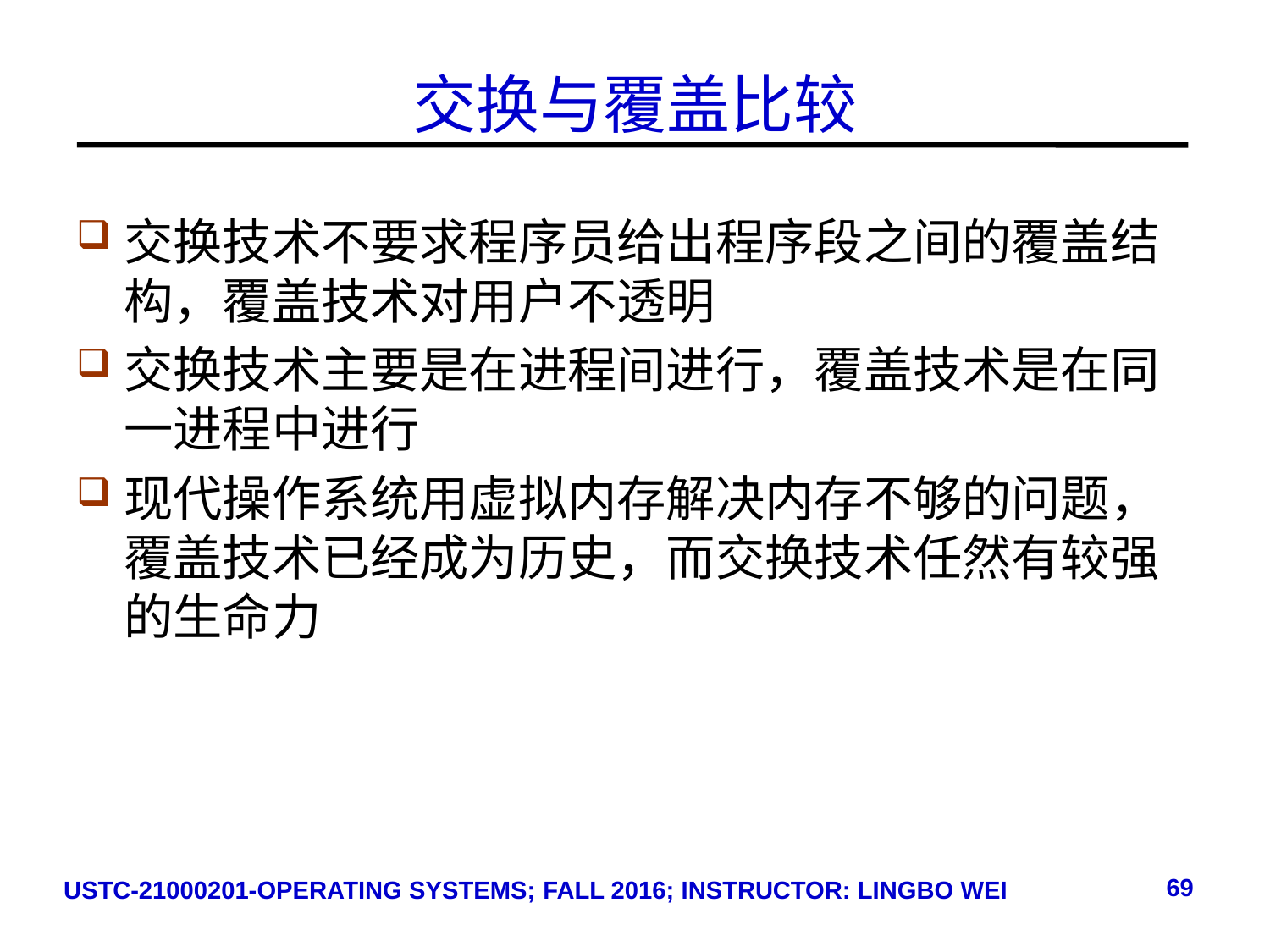

# 交换与覆盖比较
交换技术不要求程序员给出程序段之间的覆盖结构，覆盖技术对用户不透明
交换技术主要是在进程间进行，覆盖技术是在同一进程中进行
现代操作系统用虚拟内存解决内存不够的问题，覆盖技术已经成为历史，而交换技术任然有较强的生命力

69
USTC-21000201-OPERATING SYSTEMS; FALL 2016; INSTRUCTOR: LINGBO WEI